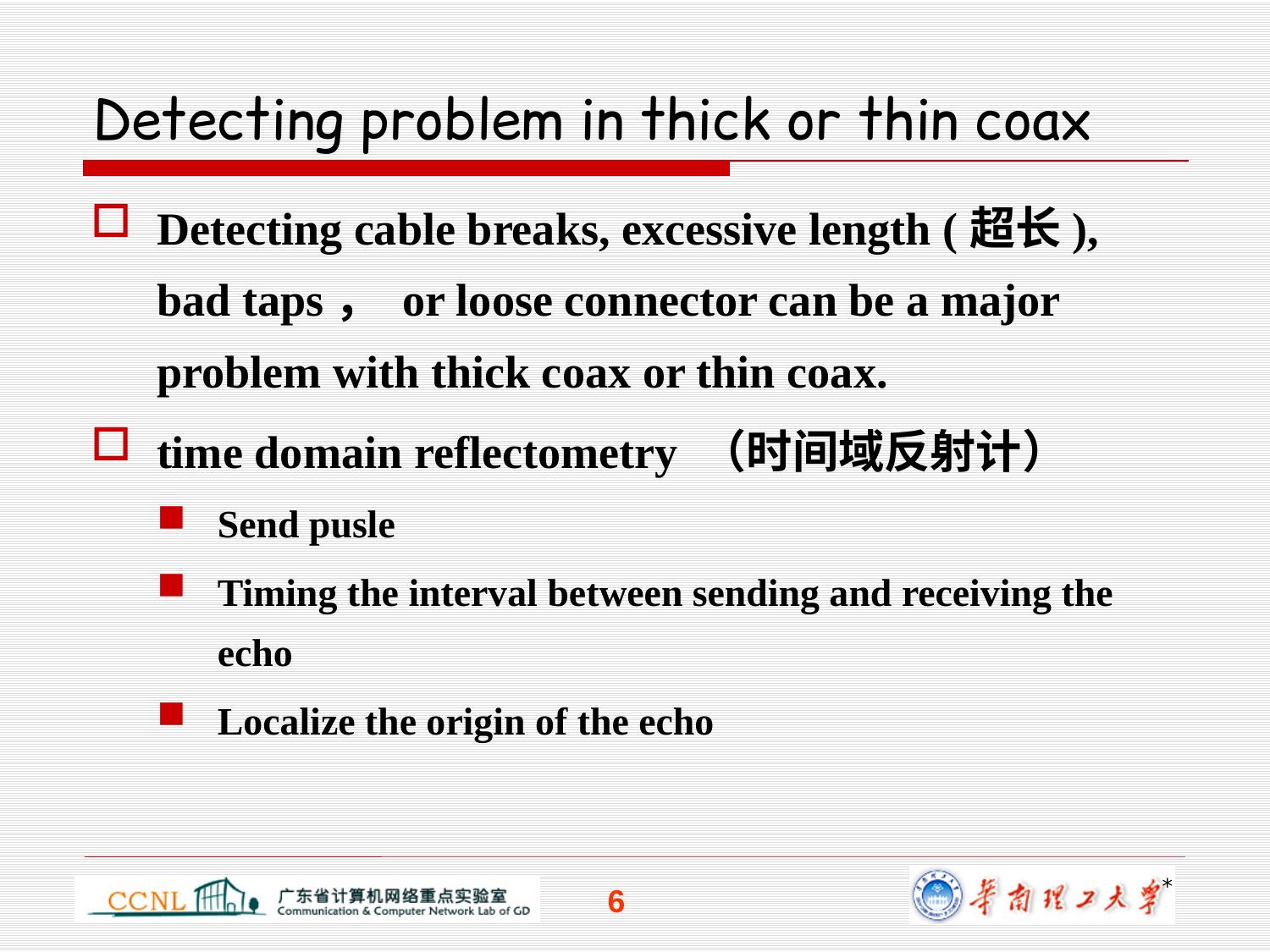

# Detecting problem in thick or thin coax
Detecting cable breaks, excessive length (超长), bad taps， or loose connector can be a major problem with thick coax or thin coax.
time domain reflectometry （时间域反射计）
Send pusle
Timing the interval between sending and receiving the echo
Localize the origin of the echo
*